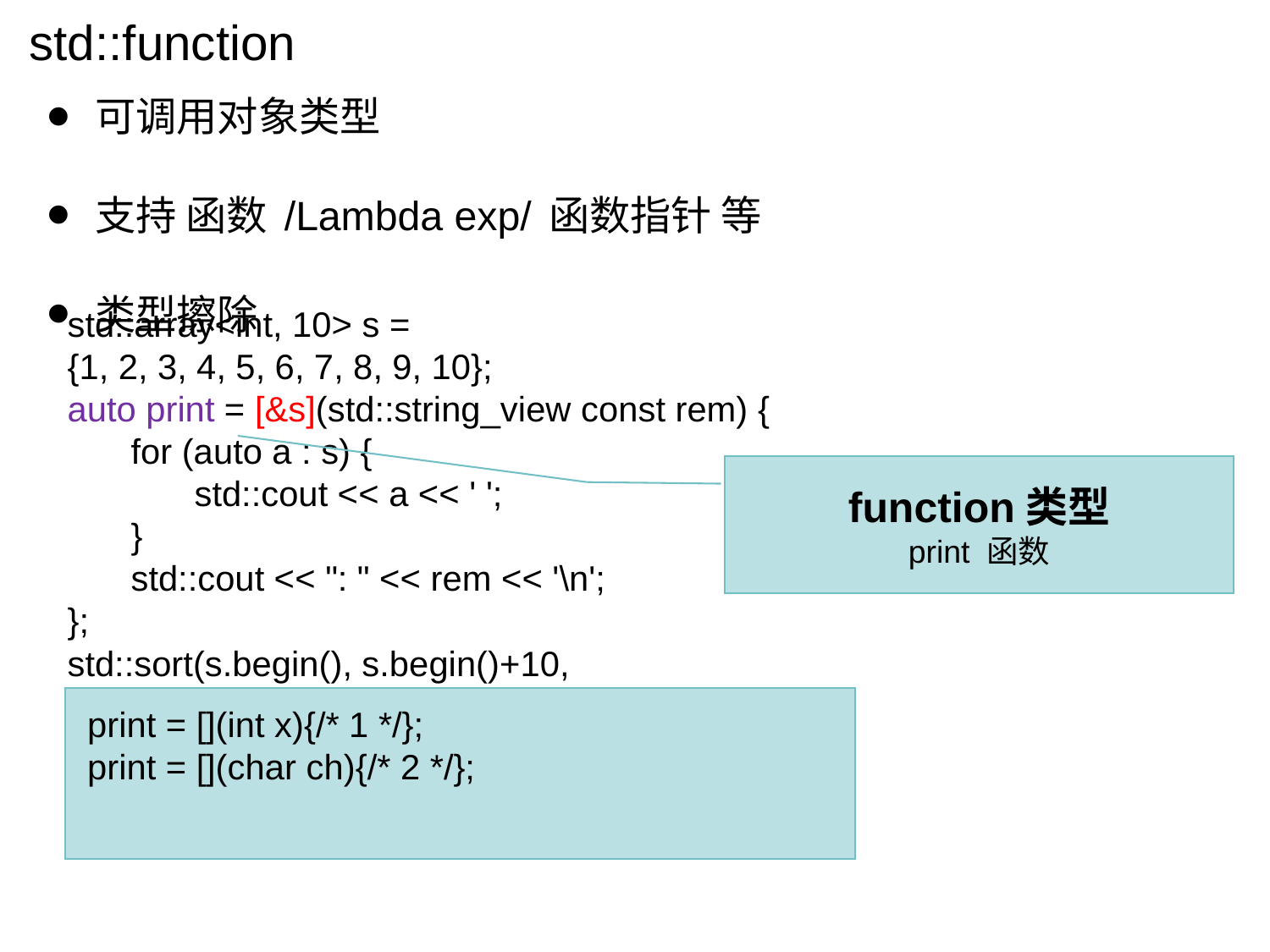

# std::function
可调用对象类型
支持 函数/Lambda exp/函数指针 等
类型擦除
std::array<int, 10> s =
{1, 2, 3, 4, 5, 6, 7, 8, 9, 10};
auto print = [&s](std::string_view const rem) {
for (auto a : s) {
std::cout << a << ' ';
}
std::cout << ": " << rem << '\n';
};
std::sort(s.begin(), s.begin()+10,
[](int a, int b){
return std::abs(a)<std::abs(b);
});
function类型
print 函数

print = [](int x){/* 1 */};
print = [](char ch){/* 2 */};